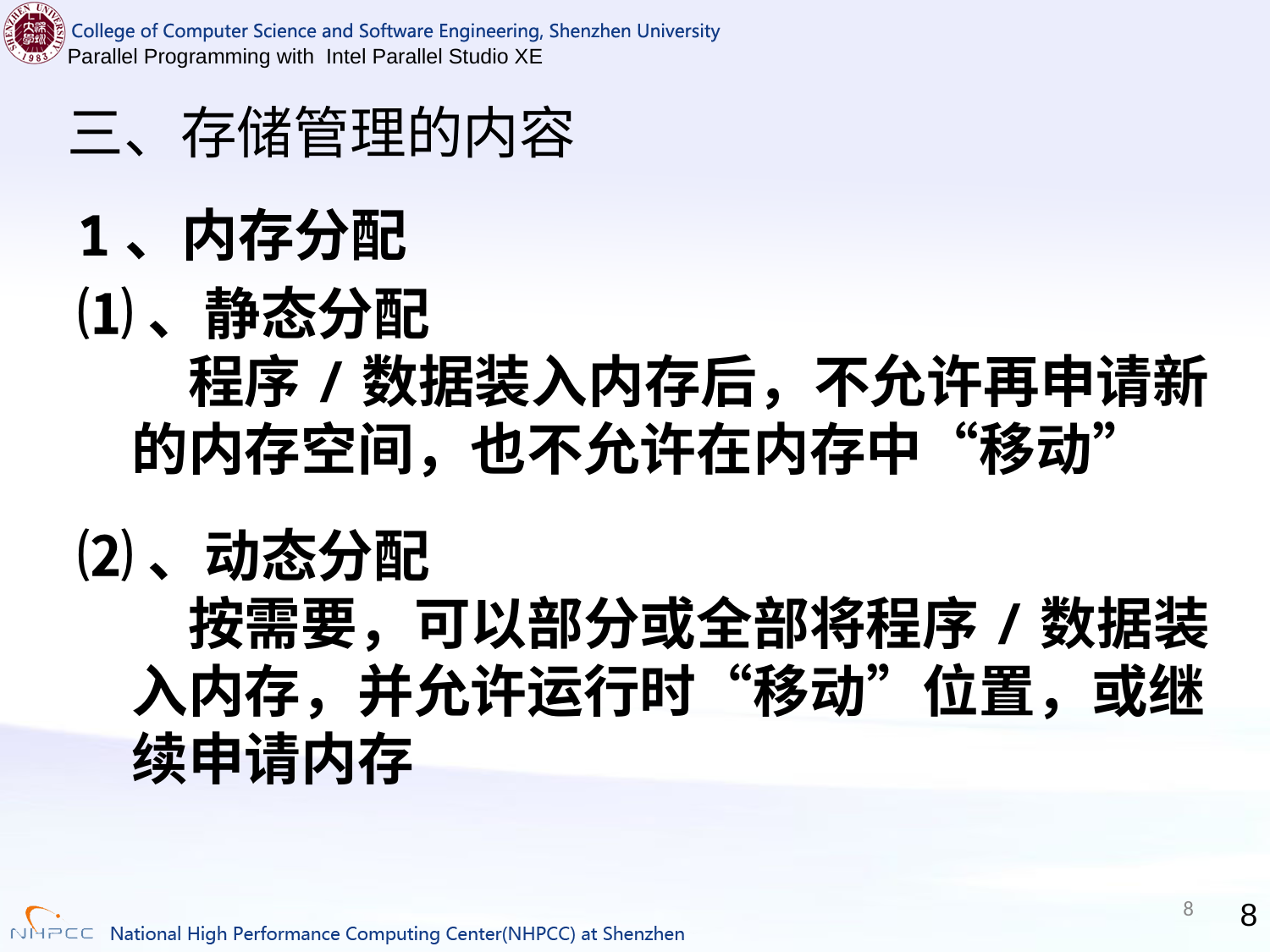

# 三、存储管理的内容
1、内存分配
⑴、静态分配  　　　　　　　　　　　　　　程序/数据装入内存后，不允许再申请新的内存空间，也不允许在内存中“移动”
⑵、动态分配　　　　　　　　　　　　　　　按需要，可以部分或全部将程序/数据装入内存，并允许运行时“移动”位置，或继续申请内存
8
8